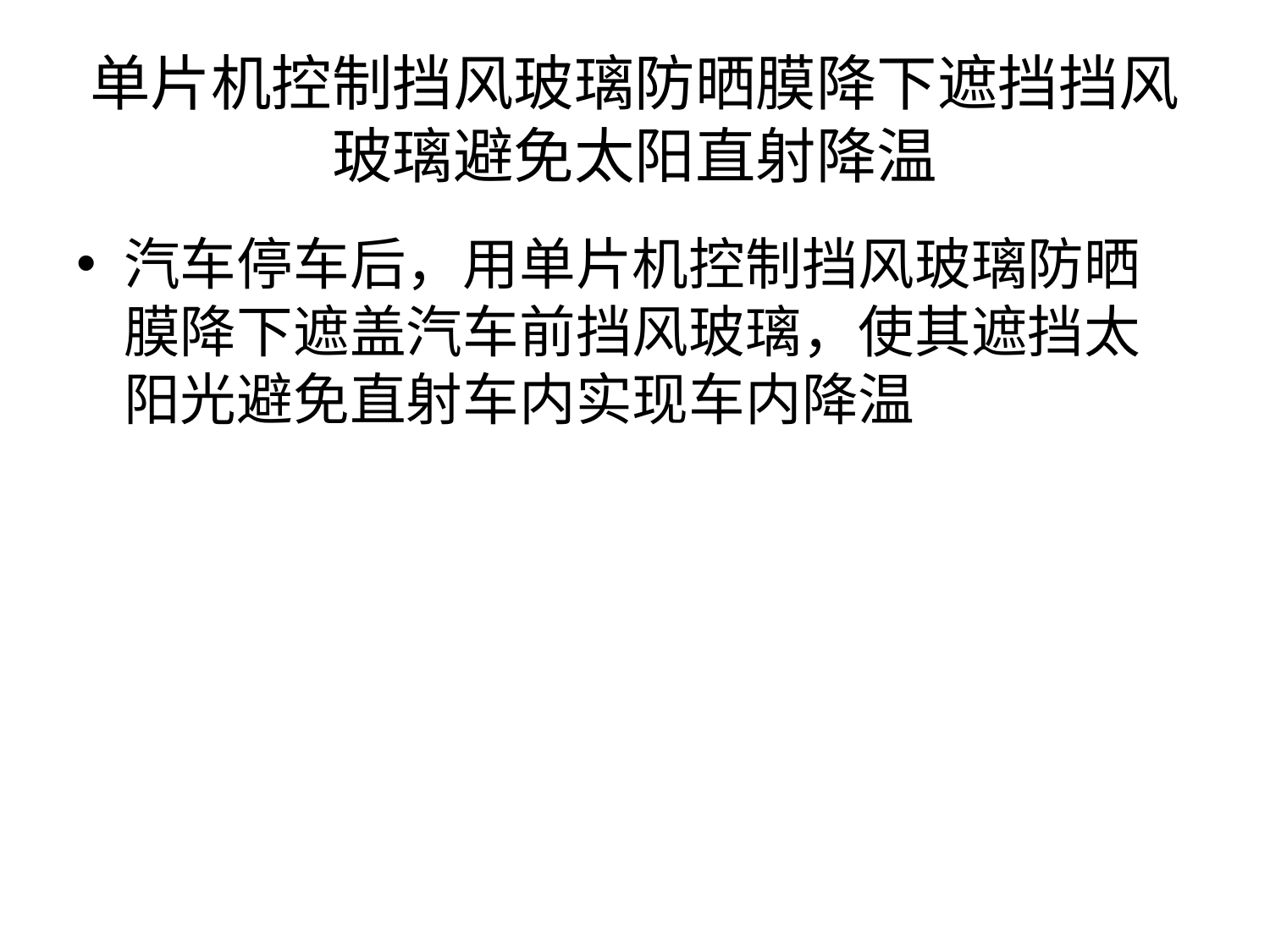

# 单片机控制挡风玻璃防晒膜降下遮挡挡风玻璃避免太阳直射降温
汽车停车后，用单片机控制挡风玻璃防晒膜降下遮盖汽车前挡风玻璃，使其遮挡太阳光避免直射车内实现车内降温